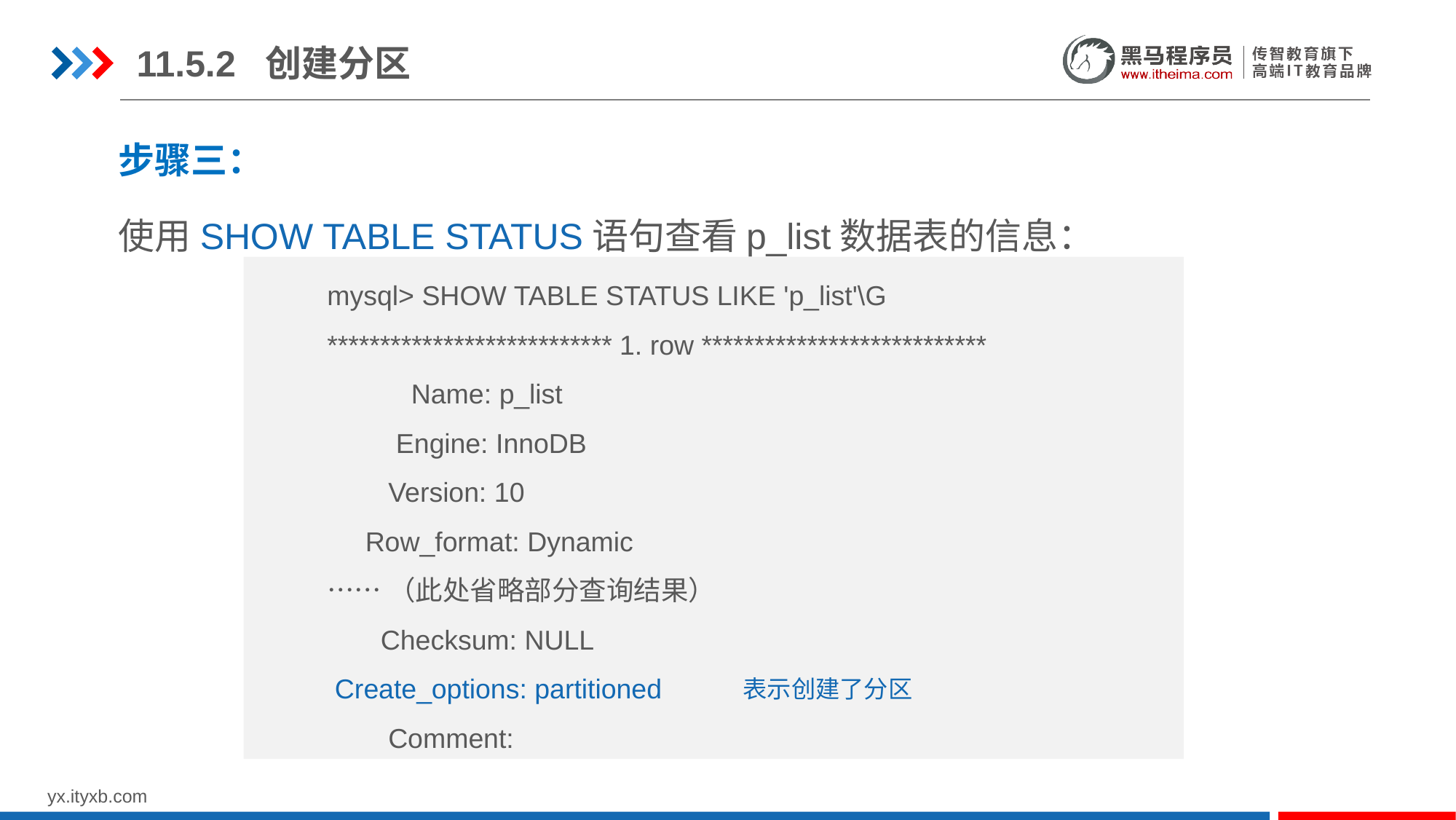

11.5.2  创建分区
步骤三：
使用SHOW TABLE STATUS语句查看p_list数据表的信息：
mysql> SHOW TABLE STATUS LIKE 'p_list'\G
*************************** 1. row ***************************
           Name: p_list
         Engine: InnoDB
        Version: 10
     Row_format: Dynamic
……（此处省略部分查询结果）
       Checksum: NULL
 Create_options: partitioned
        Comment:
表示创建了分区